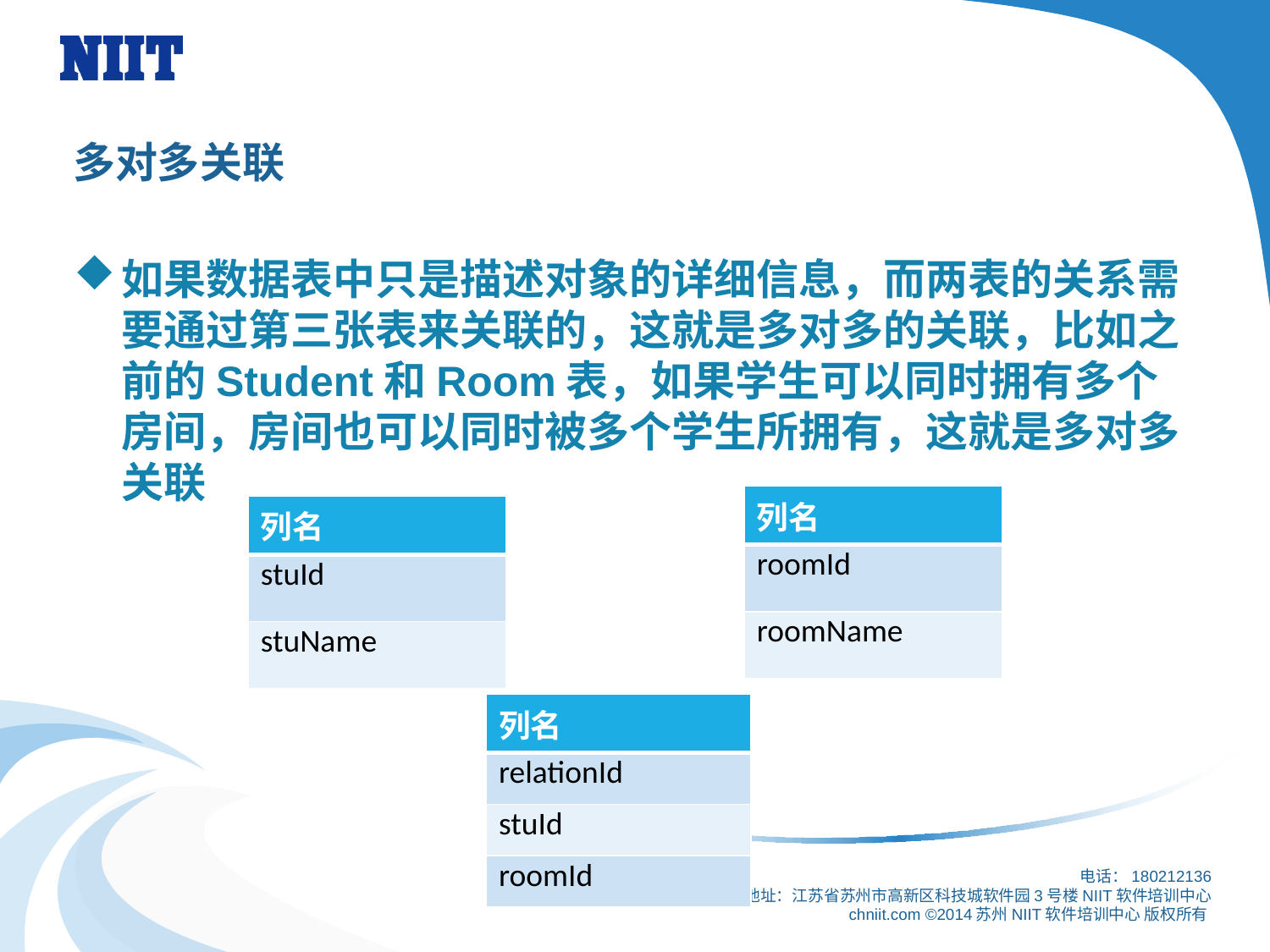

# 多对多关联
如果数据表中只是描述对象的详细信息，而两表的关系需要通过第三张表来关联的，这就是多对多的关联，比如之前的Student和Room表，如果学生可以同时拥有多个房间，房间也可以同时被多个学生所拥有，这就是多对多关联
| 列名 |
| --- |
| roomId |
| roomName |
| 列名 |
| --- |
| stuId |
| stuName |
| 列名 |
| --- |
| relationId |
| stuId |
| roomId |